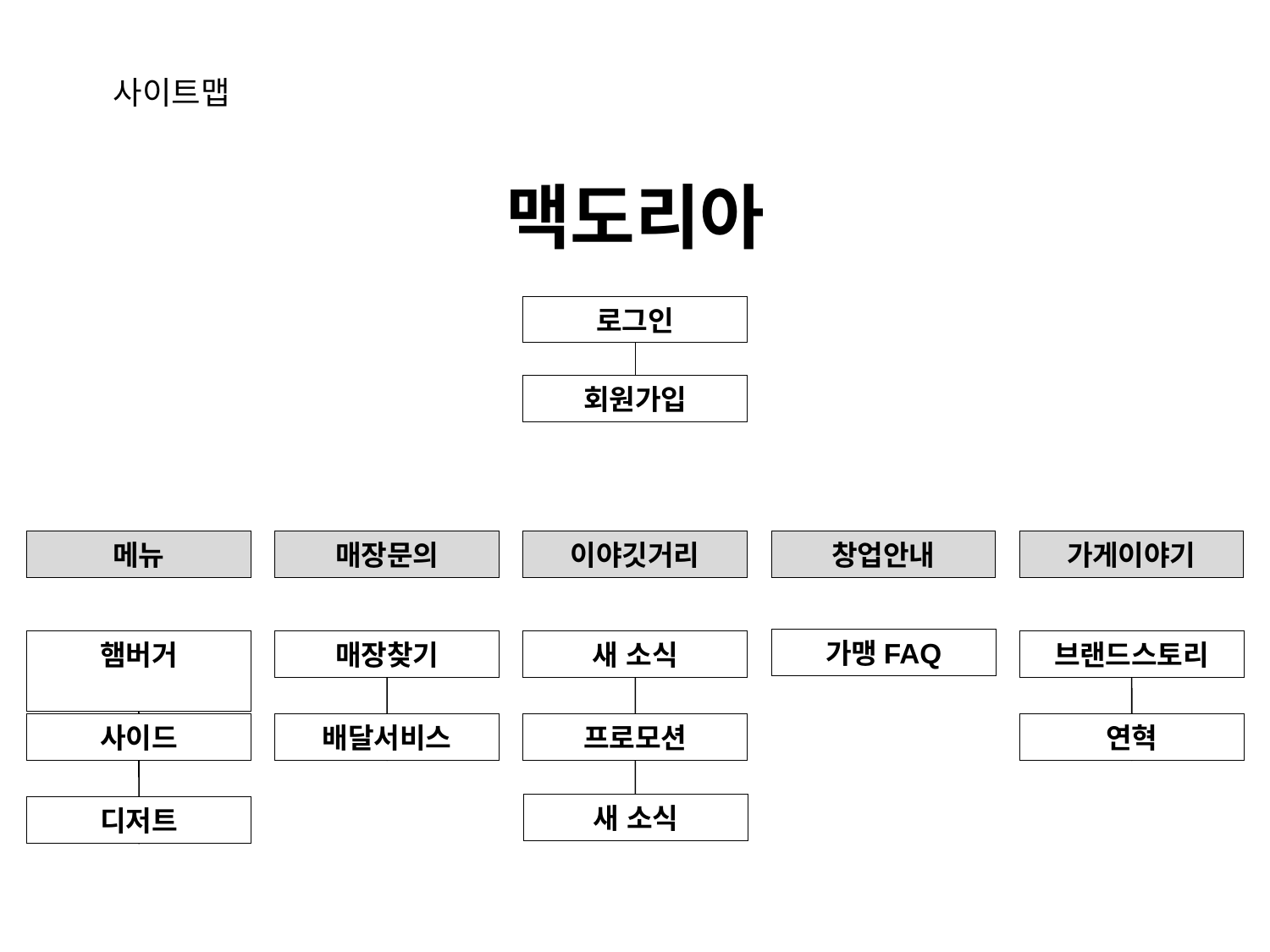

사이트맵
# 맥도리아
로그인
회원가입
메뉴
매장문의
이야깃거리
창업안내
가게이야기
가맹FAQ
햄버거

매장찾기
매장찾기
새 소식
브랜드스토리
사이드
배달서비스
연혁
프로모션
새 소식
디저트